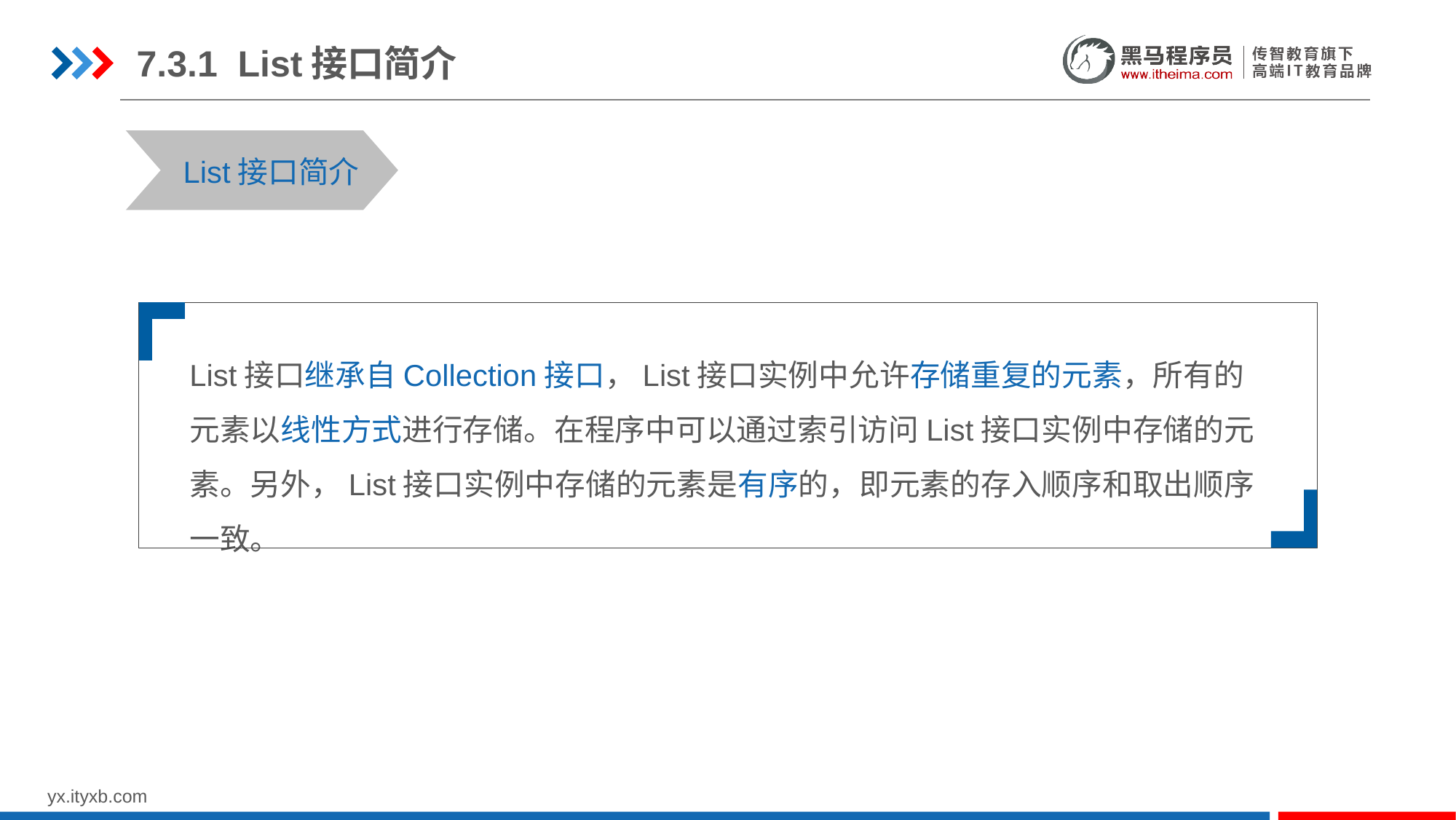

7.3.1  List接口简介

List接口简介

List接口继承自Collection接口，List接口实例中允许存储重复的元素，所有的元素以线性方式进行存储。在程序中可以通过索引访问List接口实例中存储的元素。另外，List接口实例中存储的元素是有序的，即元素的存入顺序和取出顺序一致。